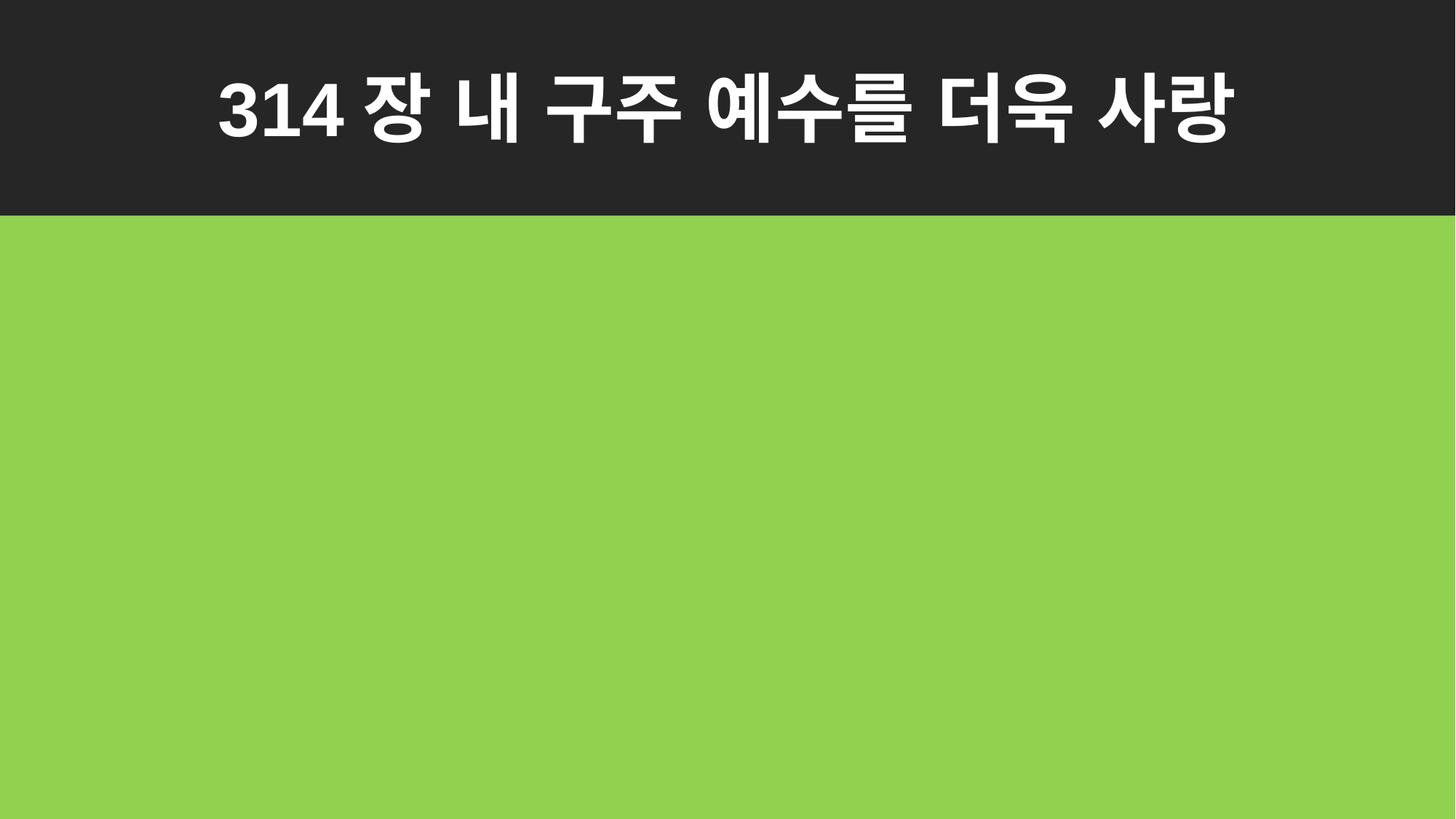

# 314장 내 구주 예수를 더욱 사랑